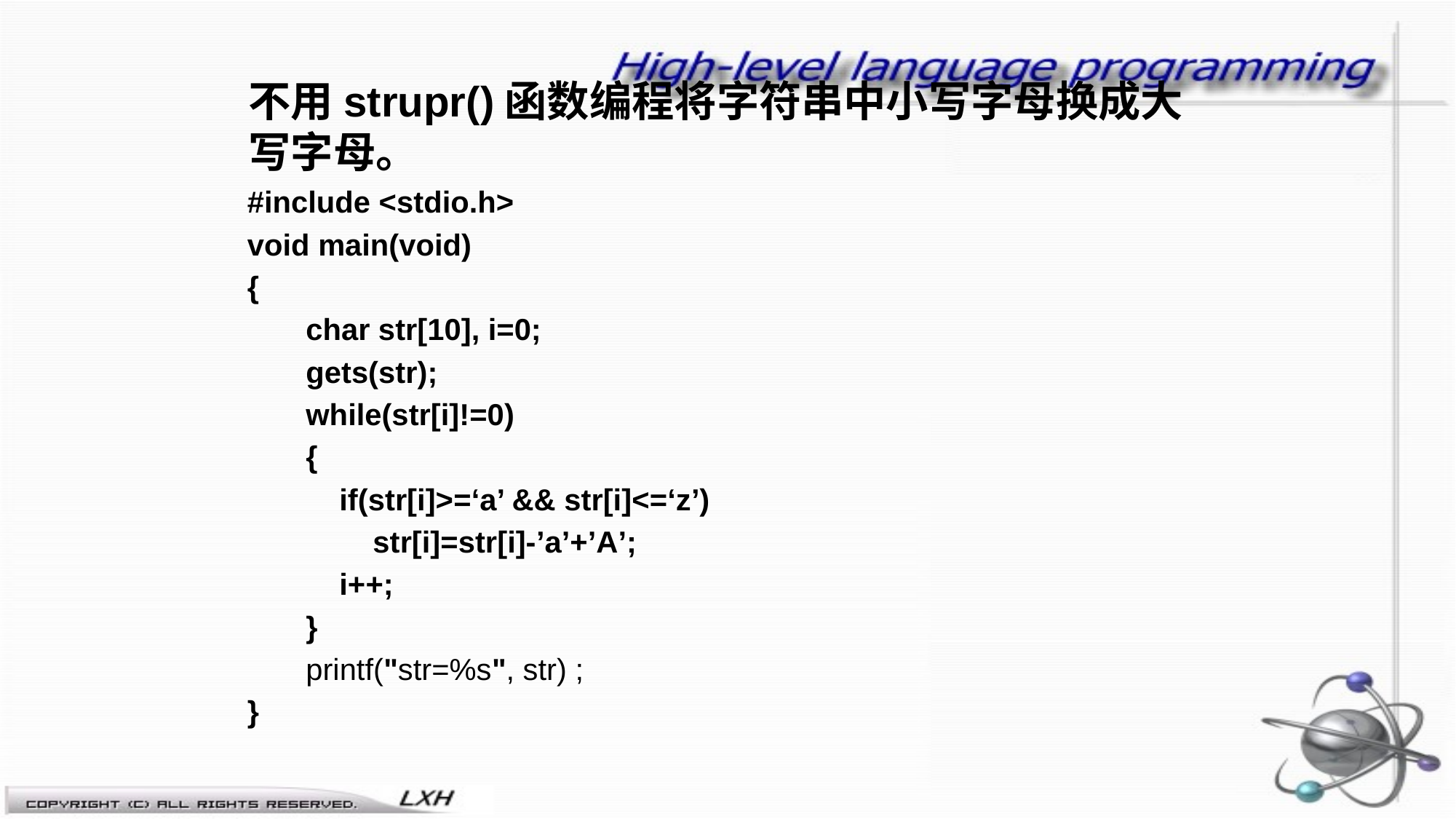

# 不用strupr()函数编程将字符串中小写字母换成大写字母。
#include <stdio.h>
void main(void)
{
       char str[10], i=0;
       gets(str);
       while(str[i]!=0)
       {
           if(str[i]>=‘a’ && str[i]<=‘z’)
               str[i]=str[i]-’a’+’A’;
           i++;
       }
       printf("str=%s", str) ;
}